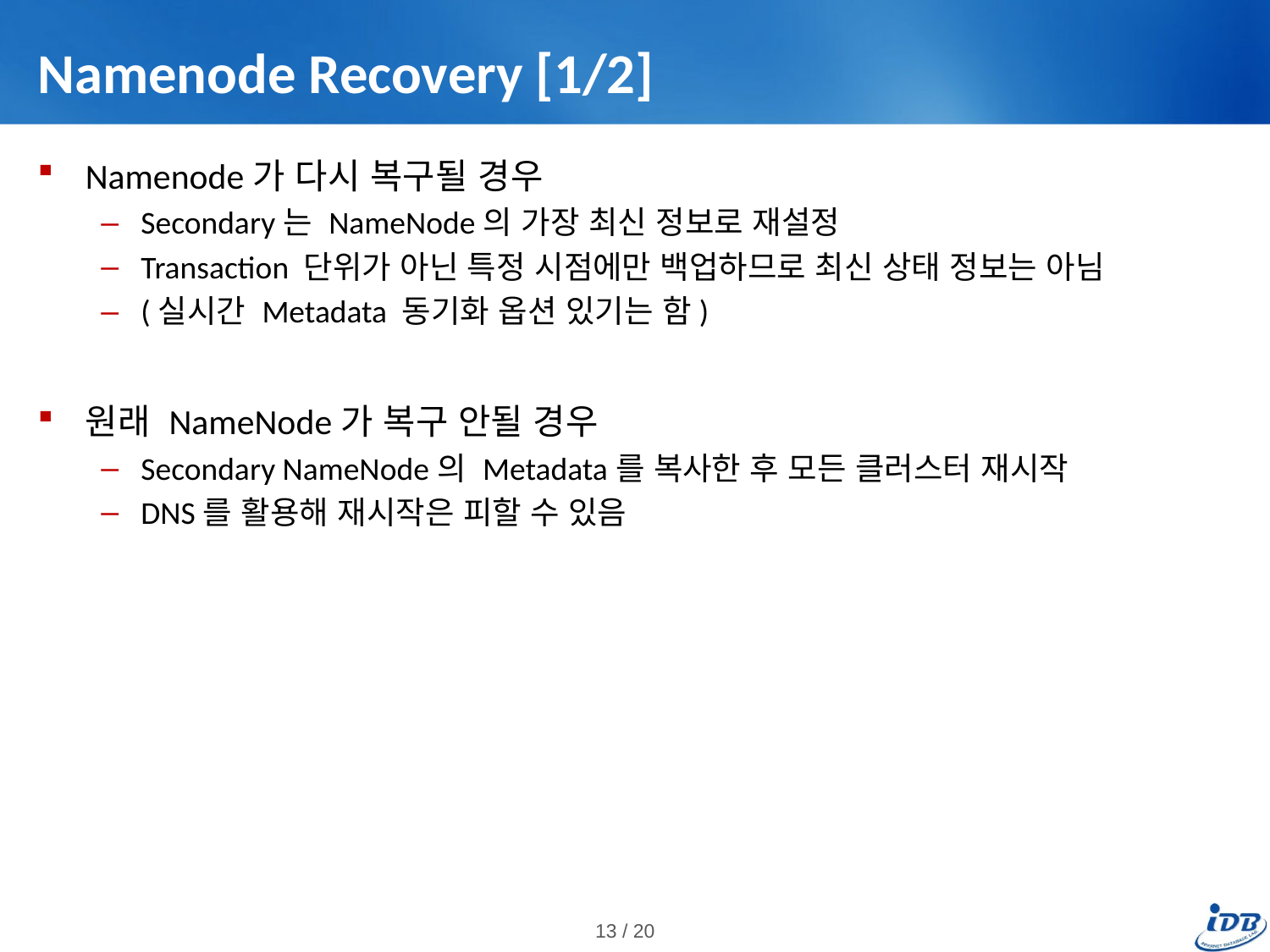

# Namenode Recovery [1/2]
Namenode가 다시 복구될 경우
Secondary는 NameNode의 가장 최신 정보로 재설정
Transaction 단위가 아닌 특정 시점에만 백업하므로 최신 상태 정보는 아님
(실시간 Metadata 동기화 옵션 있기는 함)

원래 NameNode가 복구 안될 경우
Secondary NameNode의 Metadata를 복사한 후 모든 클러스터 재시작
DNS를 활용해 재시작은 피할 수 있음